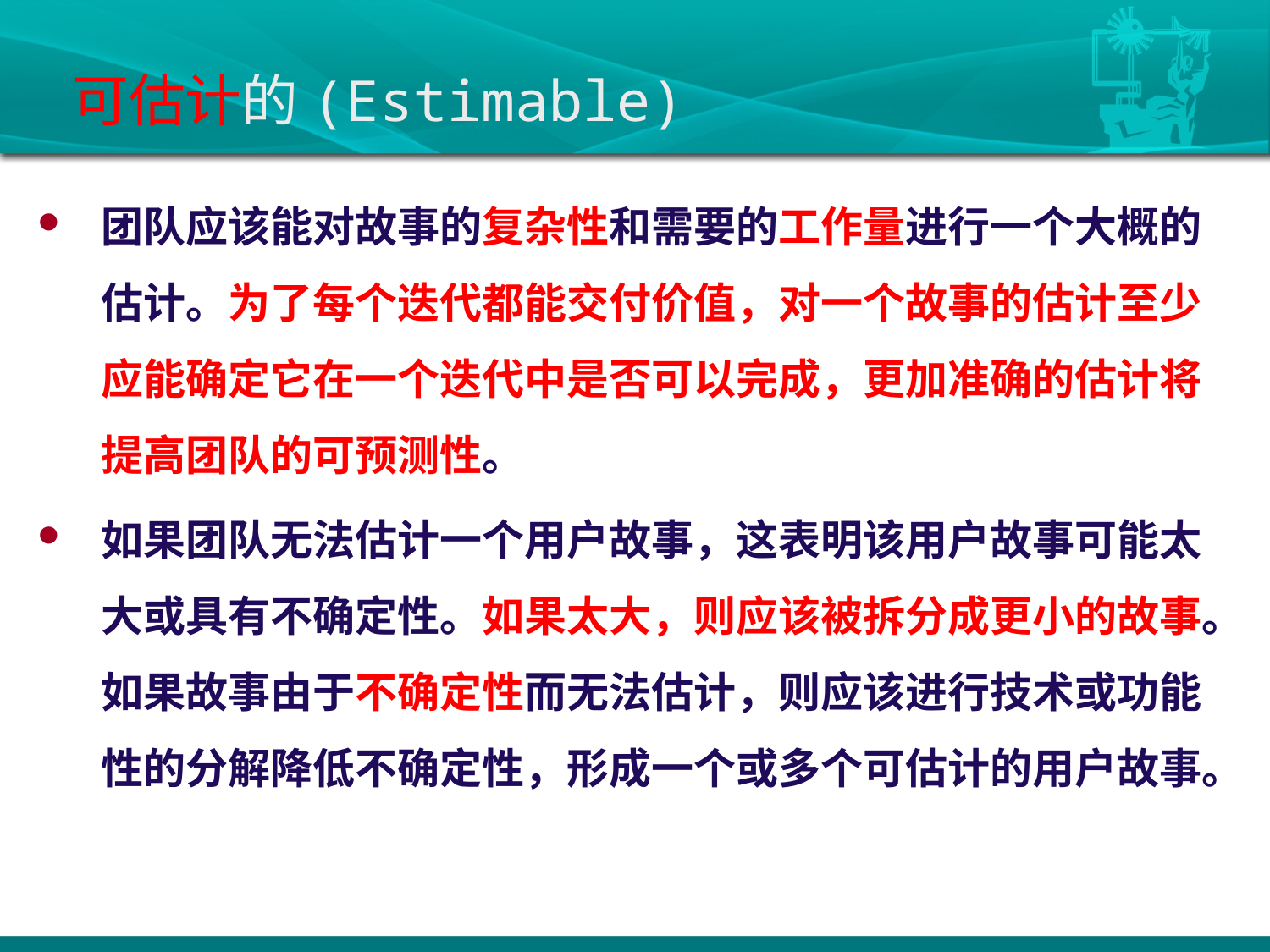

# 可估计的(Estimable)
团队应该能对故事的复杂性和需要的工作量进行一个大概的估计。为了每个迭代都能交付价值，对一个故事的估计至少应能确定它在一个迭代中是否可以完成，更加准确的估计将提高团队的可预测性。
如果团队无法估计一个用户故事，这表明该用户故事可能太大或具有不确定性。如果太大，则应该被拆分成更小的故事。如果故事由于不确定性而无法估计，则应该进行技术或功能性的分解降低不确定性，形成一个或多个可估计的用户故事。